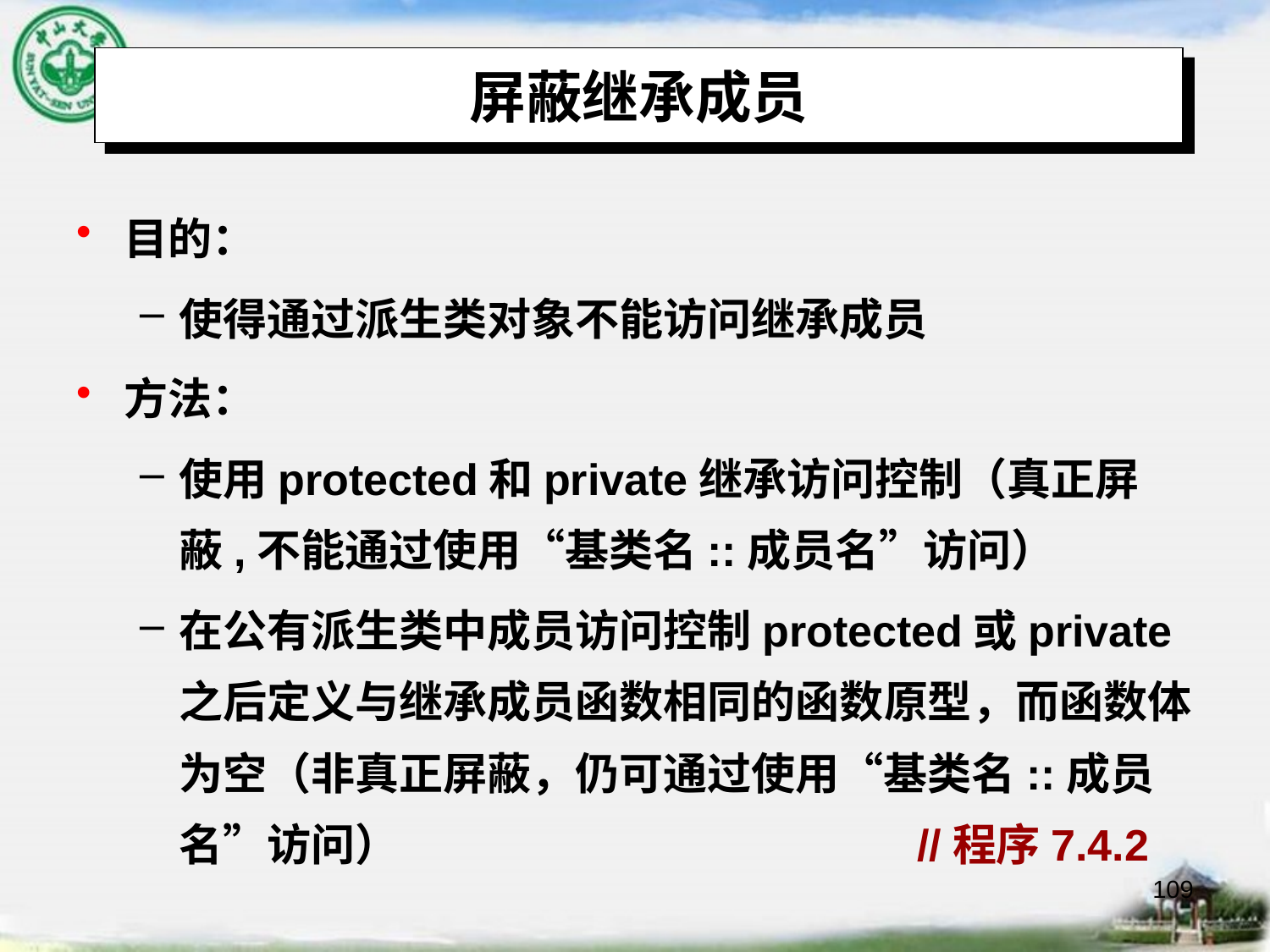

# 屏蔽继承成员
目的：
使得通过派生类对象不能访问继承成员
方法：
使用protected和private继承访问控制（真正屏蔽,不能通过使用“基类名::成员名”访问）
在公有派生类中成员访问控制protected或private之后定义与继承成员函数相同的函数原型，而函数体为空（非真正屏蔽，仍可通过使用“基类名::成员名”访问）                                                   //程序7.4.2
109